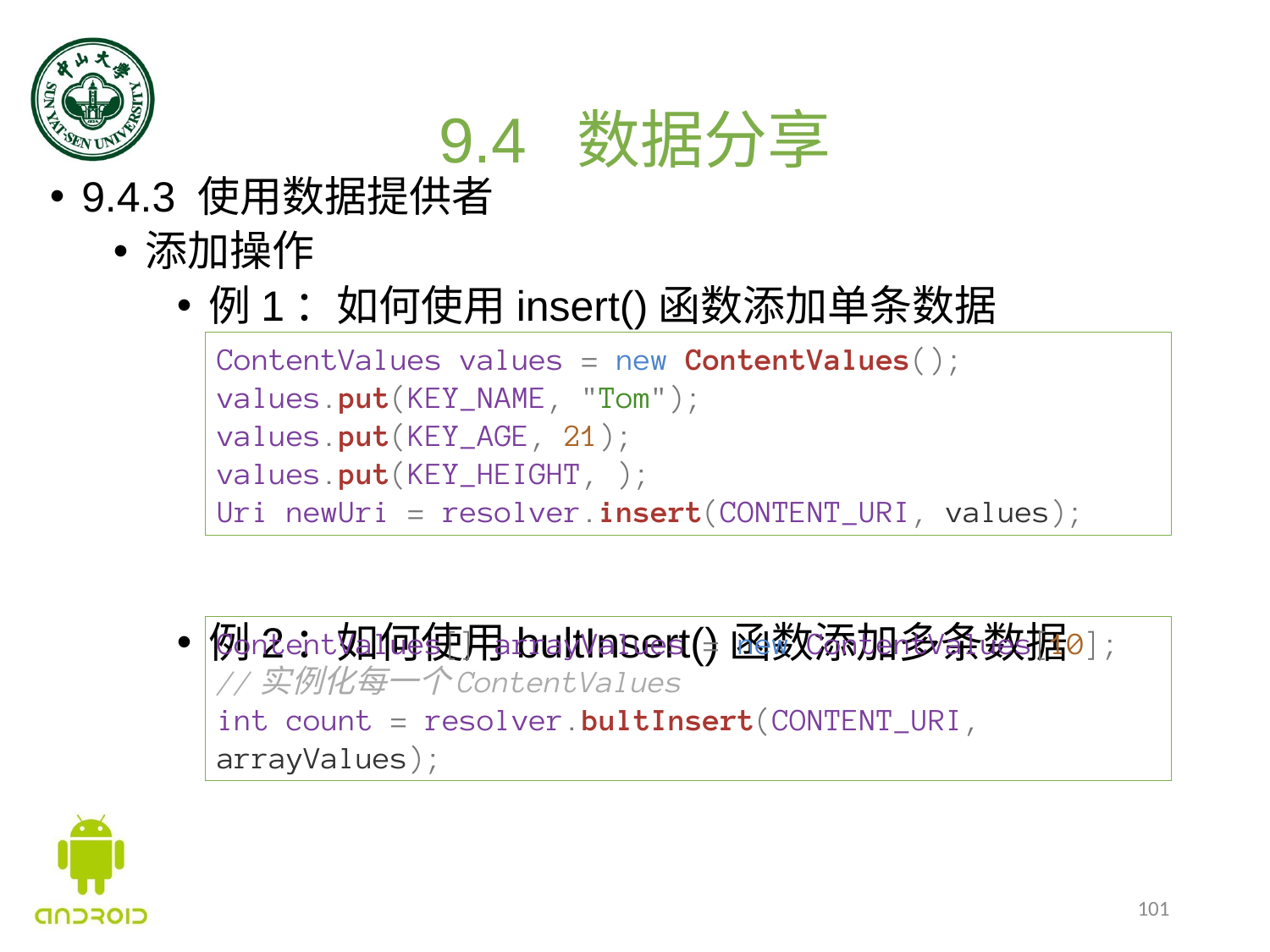

# 9.4  数据分享
9.4.3 使用数据提供者
添加操作
例1：如何使用insert()函数添加单条数据

例2：如何使用bultInsert()函数添加多条数据

ContentValues values = new ContentValues();
values.put(KEY_NAME, "Tom");
values.put(KEY_AGE, 21);
values.put(KEY_HEIGHT, );
Uri newUri = resolver.insert(CONTENT_URI, values);
ContentValues[] arrayValues = new ContentValues[10];
//实例化每一个ContentValues
int count = resolver.bultInsert(CONTENT_URI, arrayValues);
101